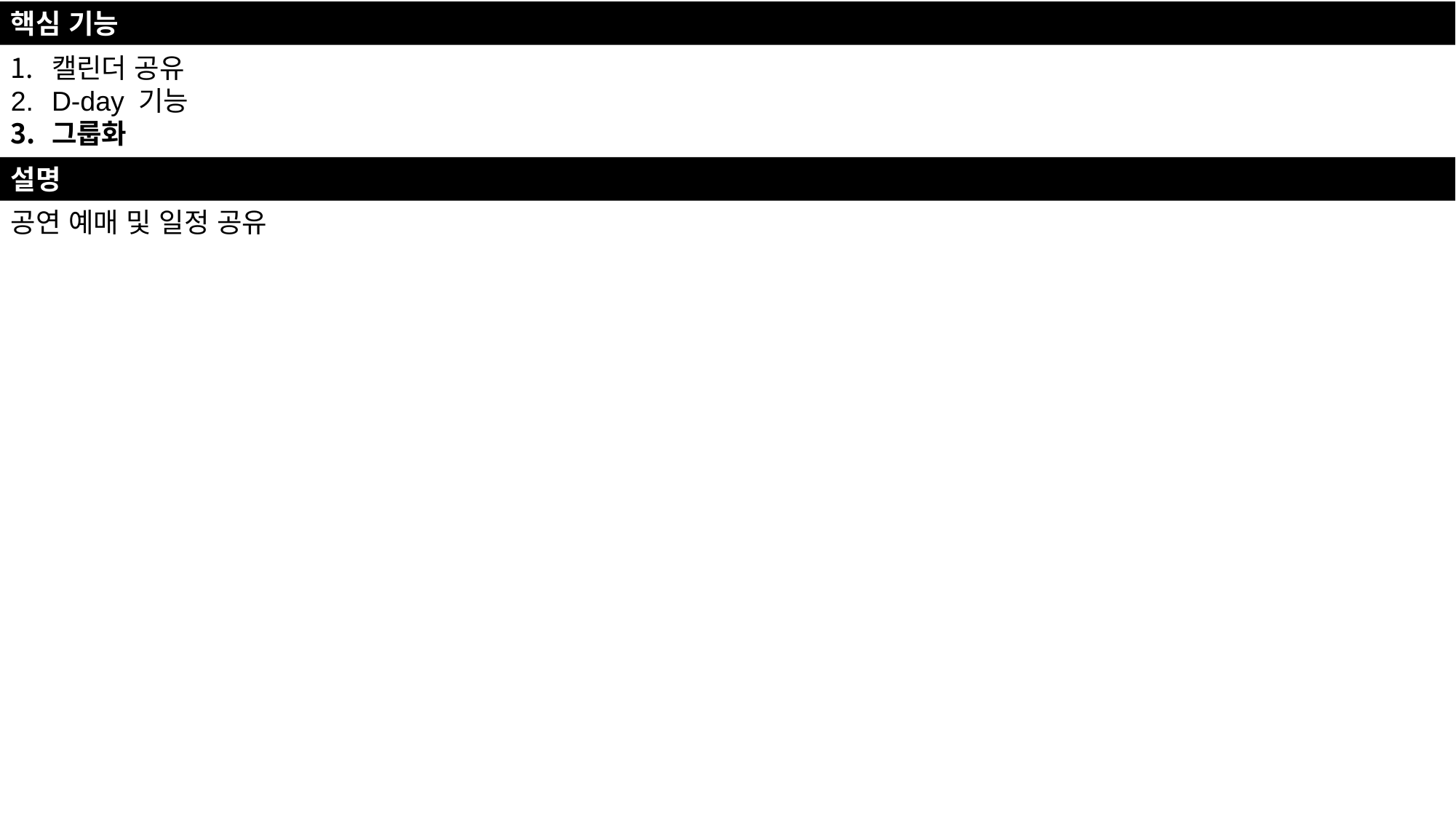

핵심 기능
캘린더 공유
D-day 기능
그룹화
설명
공연 예매 및 일정 공유